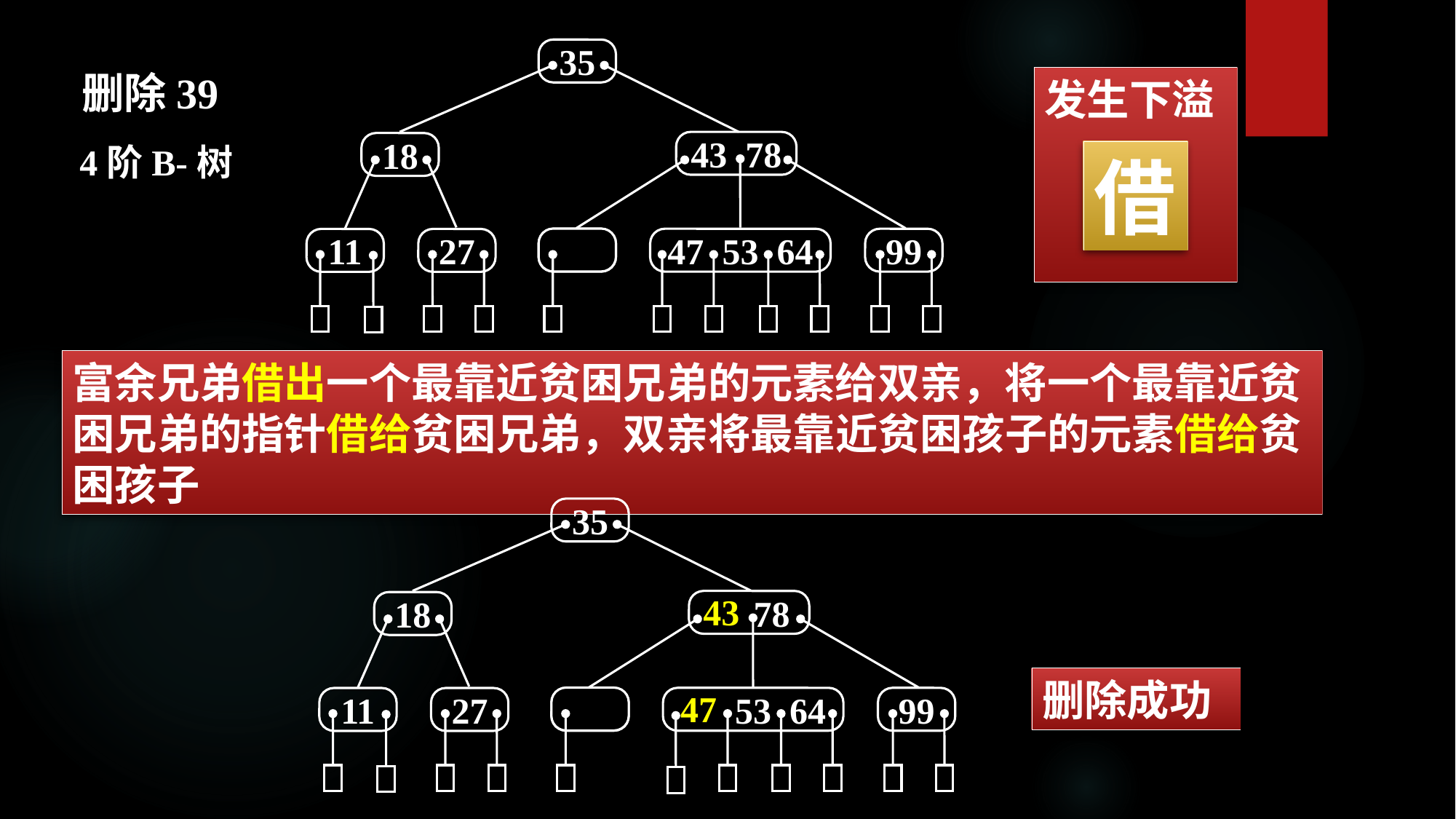

35

43  78
18

39
47  53  64
99
11
27

删除39
发生下溢

4阶B-树
借
富余兄弟借出一个最靠近贫困兄弟的元素给双亲，将一个最靠近贫困兄弟的指针借给贫困兄弟，双亲将最靠近贫困孩子的元素借给贫困孩子
35

     78
18

39
      53  64
99
11
27

43
删除成功
47